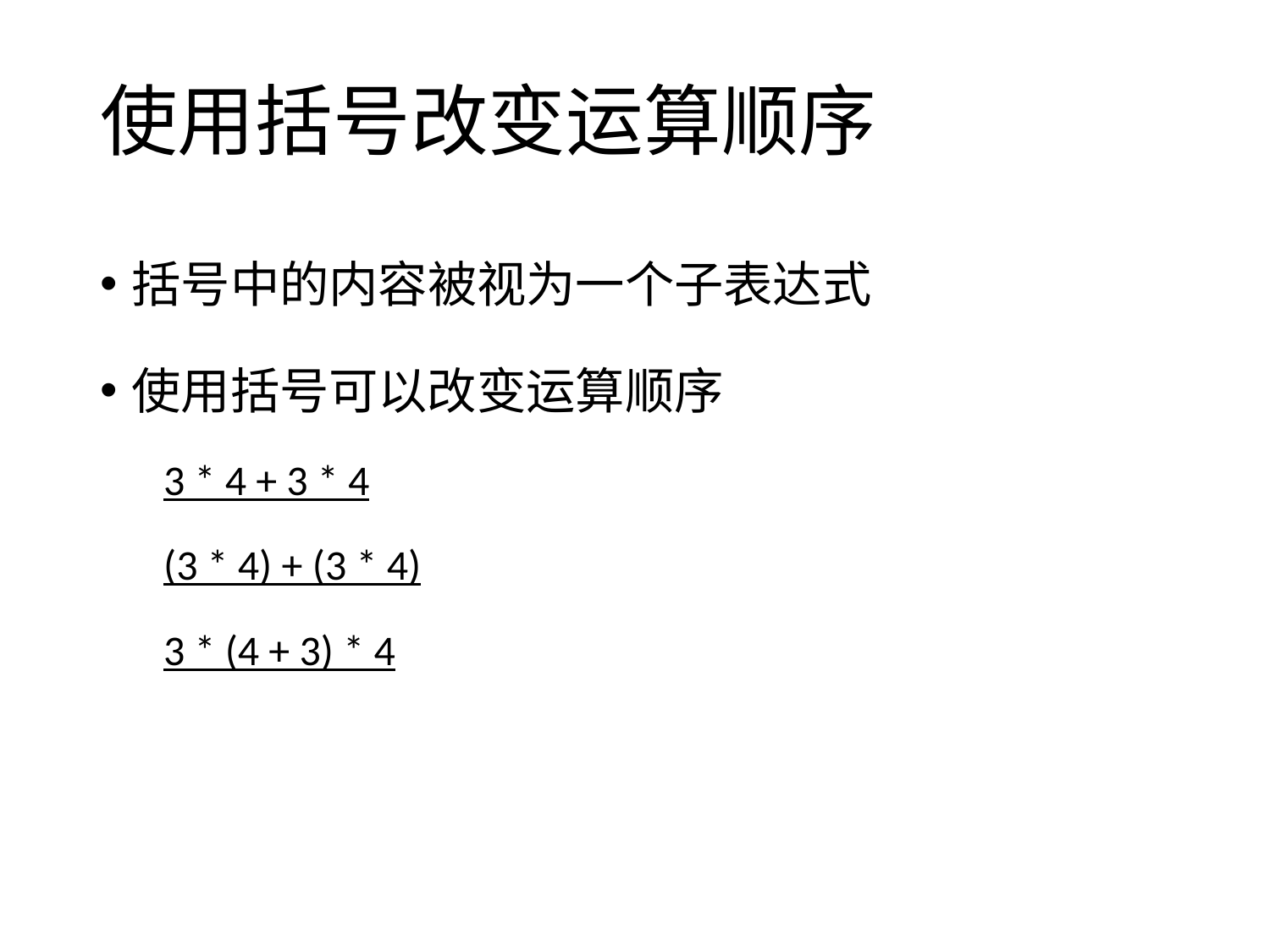

# 使用括号改变运算顺序
括号中的内容被视为一个子表达式
使用括号可以改变运算顺序
3 * 4 + 3 * 4
(3 * 4) + (3 * 4)
3 * (4 + 3) * 4